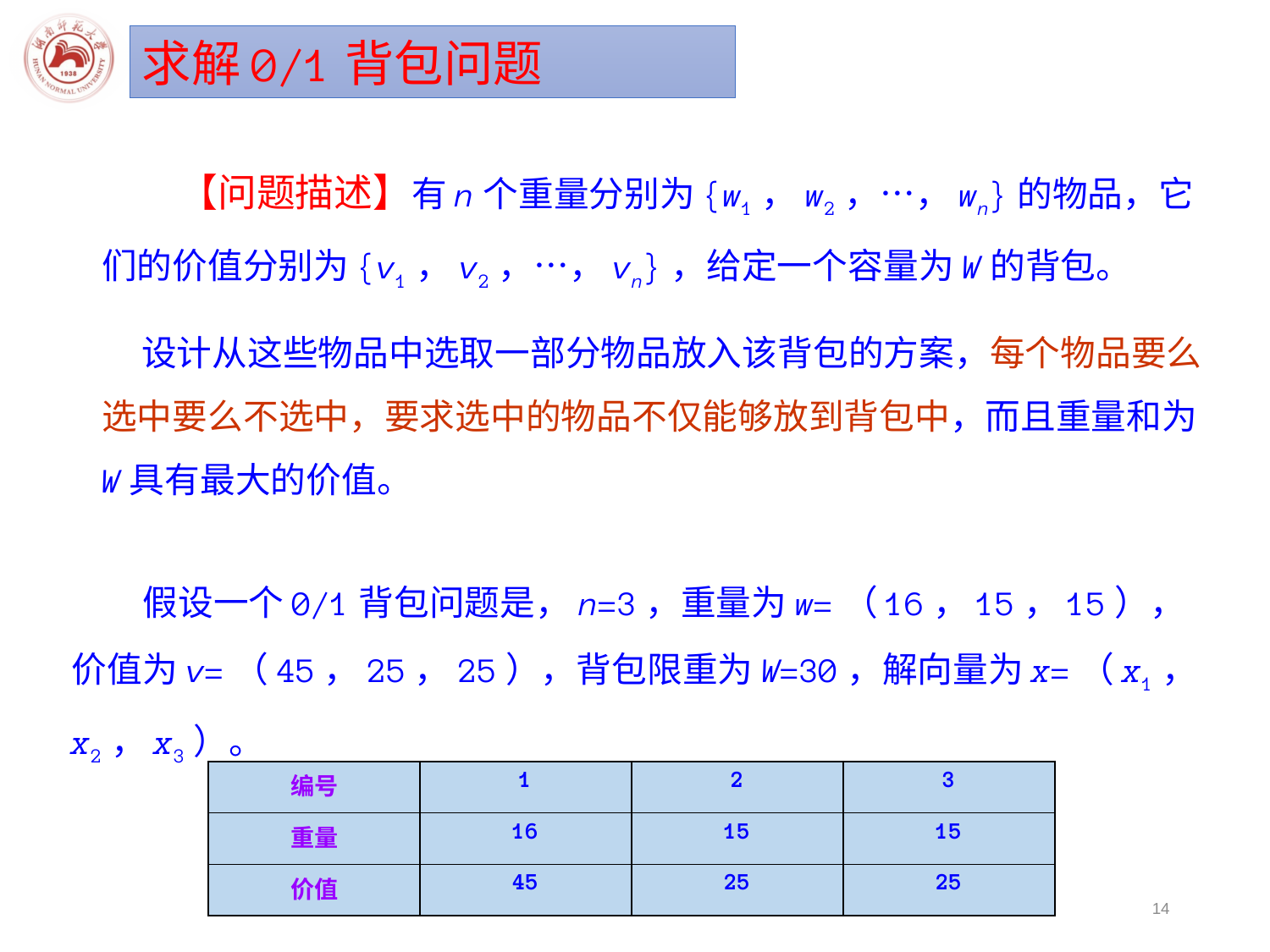

求解0/1背包问题
　　【问题描述】有n个重量分别为{w1，w2，…，wn}的物品，它们的价值分别为{v1，v2，…，vn}，给定一个容量为W的背包。
    设计从这些物品中选取一部分物品放入该背包的方案，每个物品要么选中要么不选中，要求选中的物品不仅能够放到背包中，而且重量和为W具有最大的价值。
　　假设一个0/1背包问题是，n=3，重量为w=（16，15，15），价值为v=（45，25，25），背包限重为W=30，解向量为x=（x1，x2，x3）。
| 编号 | 1 | 2 | 3 |
| --- | --- | --- | --- |
| 重量 | 16 | 15 | 15 |
| 价值 | 45 | 25 | 25 |
14